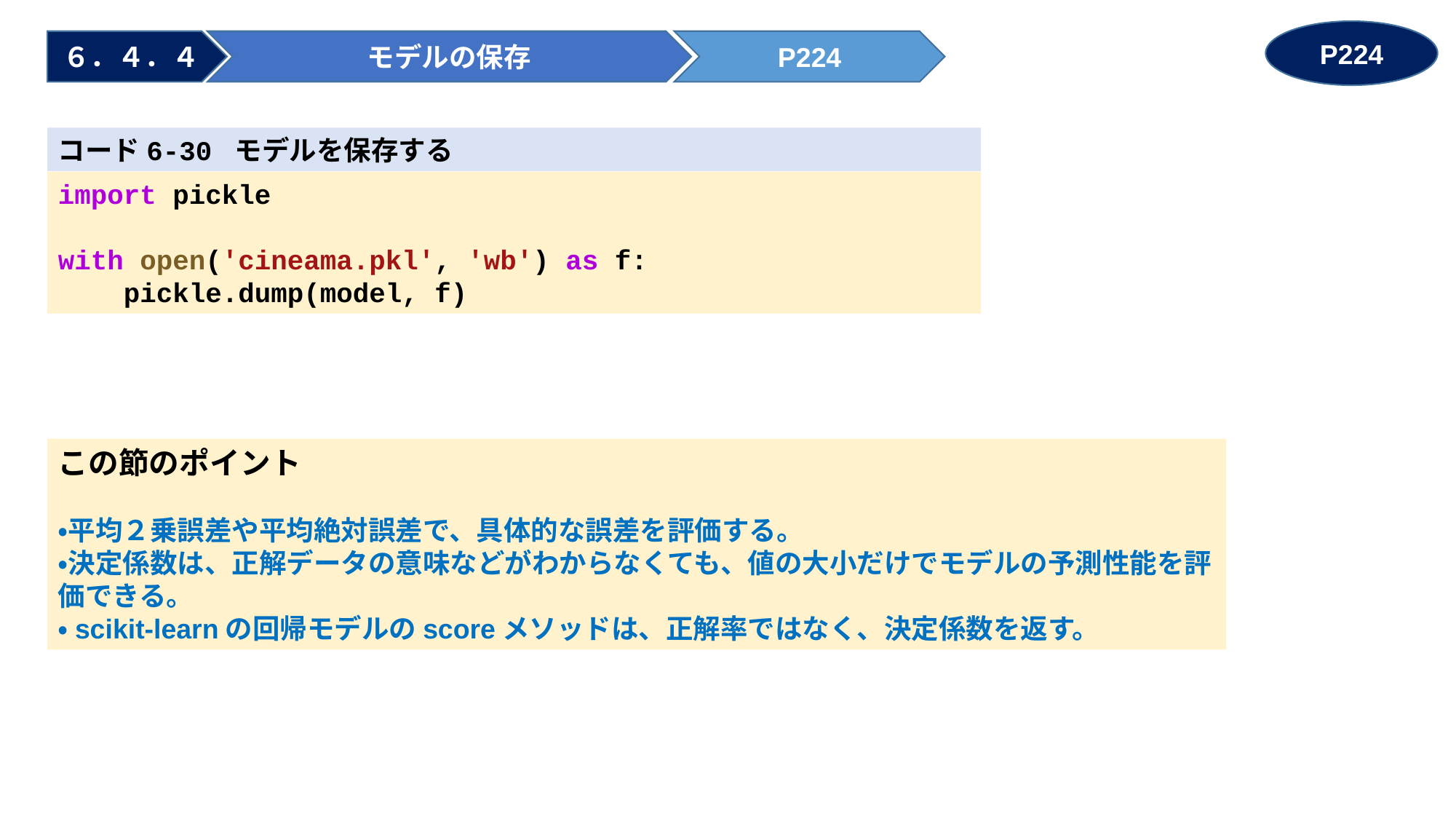

P224
６．４．４
モデルの保存
P224
コード6-30 モデルを保存する
import pickle
with open('cineama.pkl', 'wb') as f:
    pickle.dump(model, f)
この節のポイント

・平均２乗誤差や平均絶対誤差で、具体的な誤差を評価する。
・決定係数は、正解データの意味などがわからなくても、値の大小だけでモデルの予測性能を評価できる。
・scikit-learnの回帰モデルのscoreメソッドは、正解率ではなく、決定係数を返す。